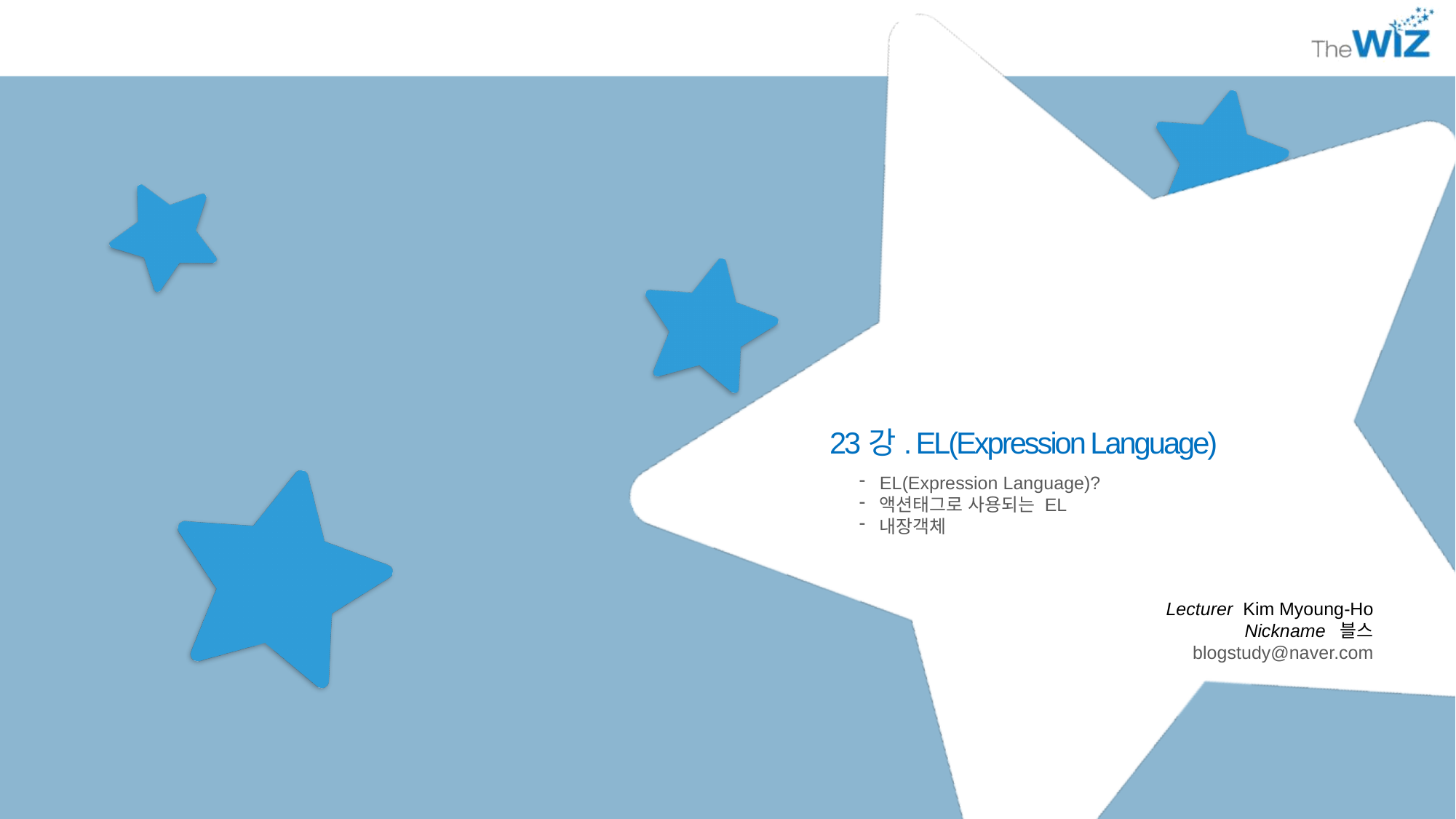

23강. EL(Expression Language)
EL(Expression Language)?
액션태그로 사용되는 EL
내장객체
Lecturer  Kim Myoung-Ho
Nickname  블스
blogstudy@naver.com